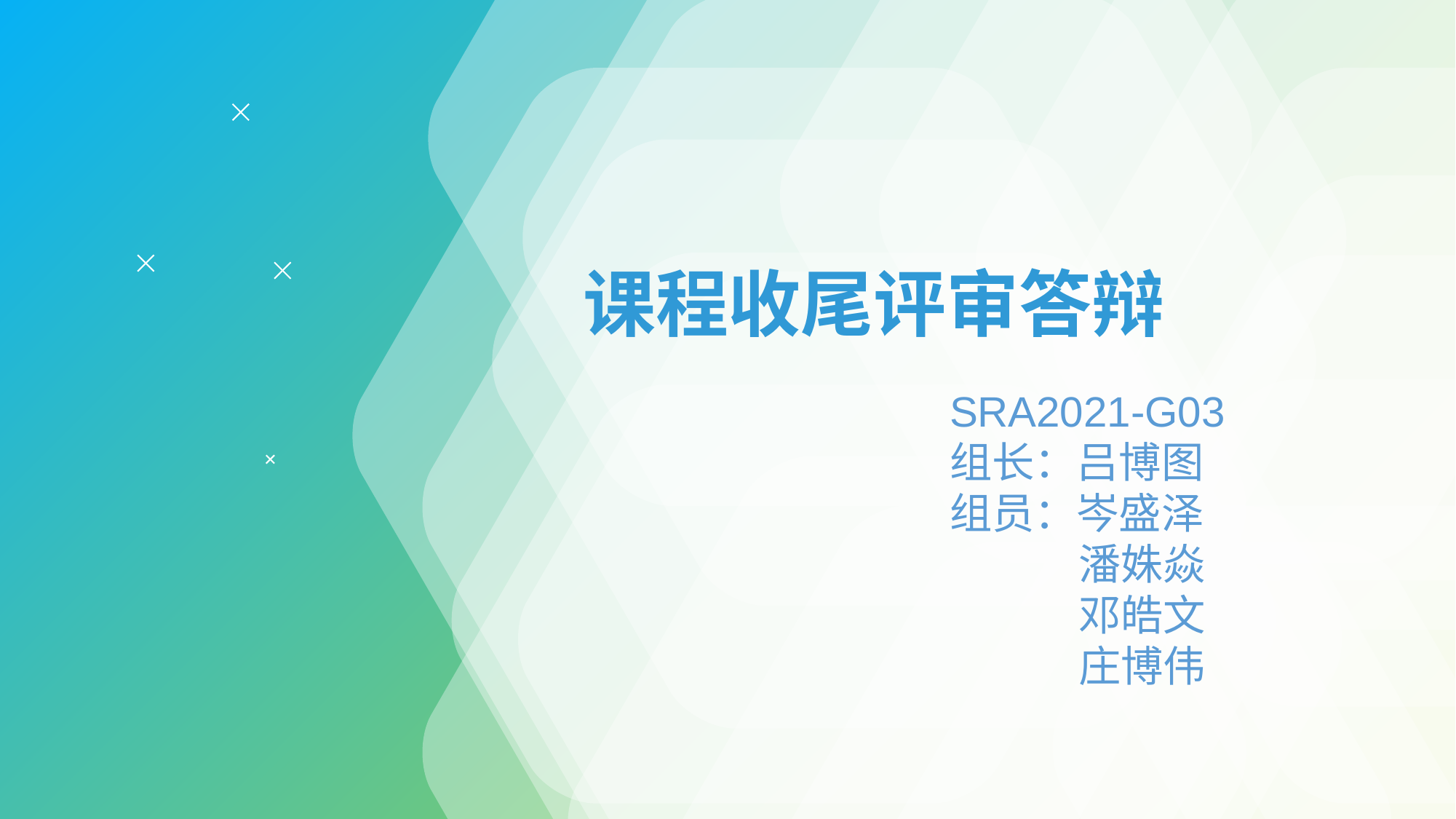

课程收尾评审答辩

SRA2021-G03
组长：吕博图
组员：岑盛泽
	 潘姝焱
	 邓皓文
	 庄博伟